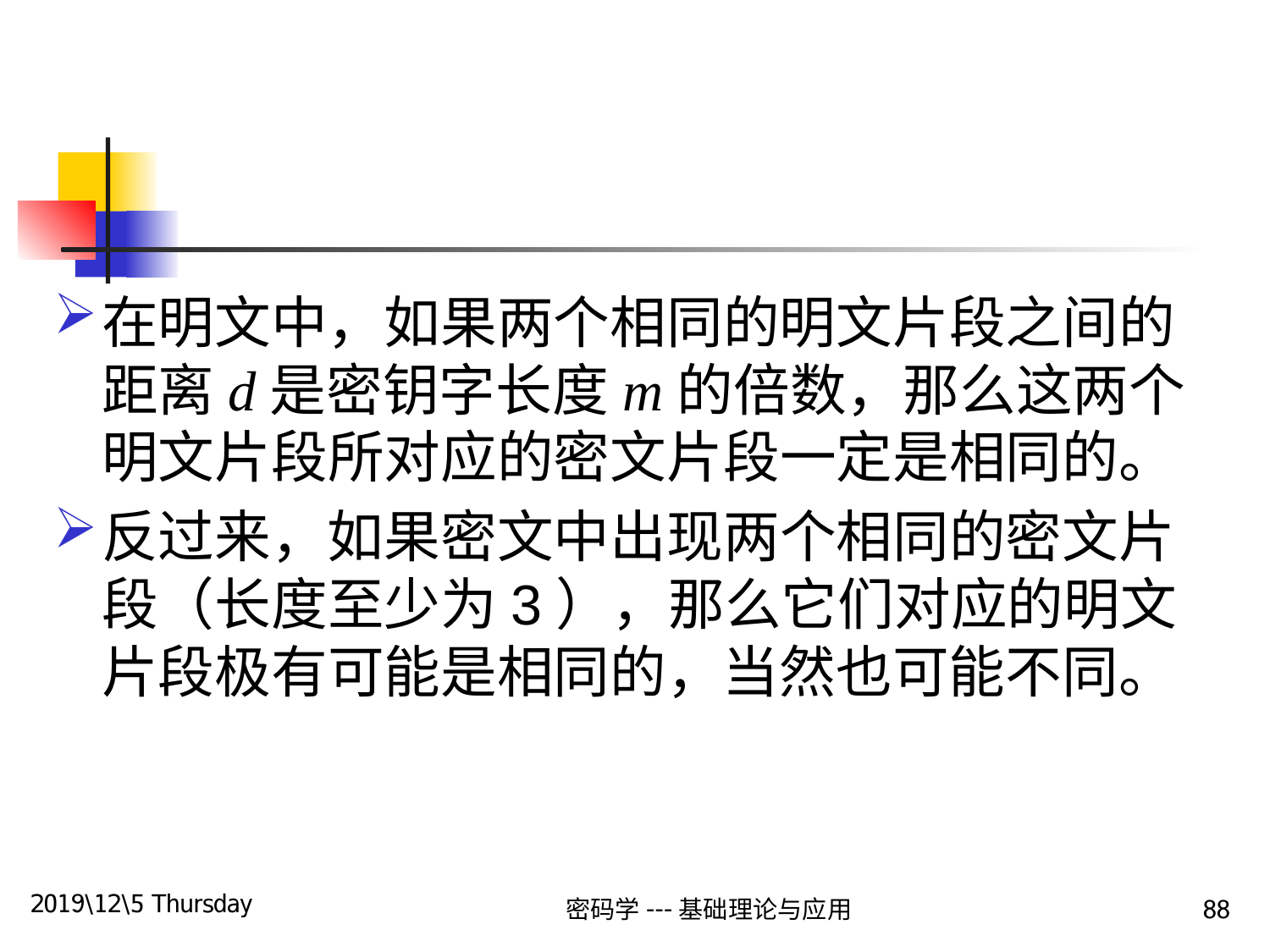

#
在明文中，如果两个相同的明文片段之间的距离d是密钥字长度m的倍数，那么这两个明文片段所对应的密文片段一定是相同的。
反过来，如果密文中出现两个相同的密文片段（长度至少为3），那么它们对应的明文片段极有可能是相同的，当然也可能不同。

密码学---基础理论与应用
88
2019\12\5 Thursday